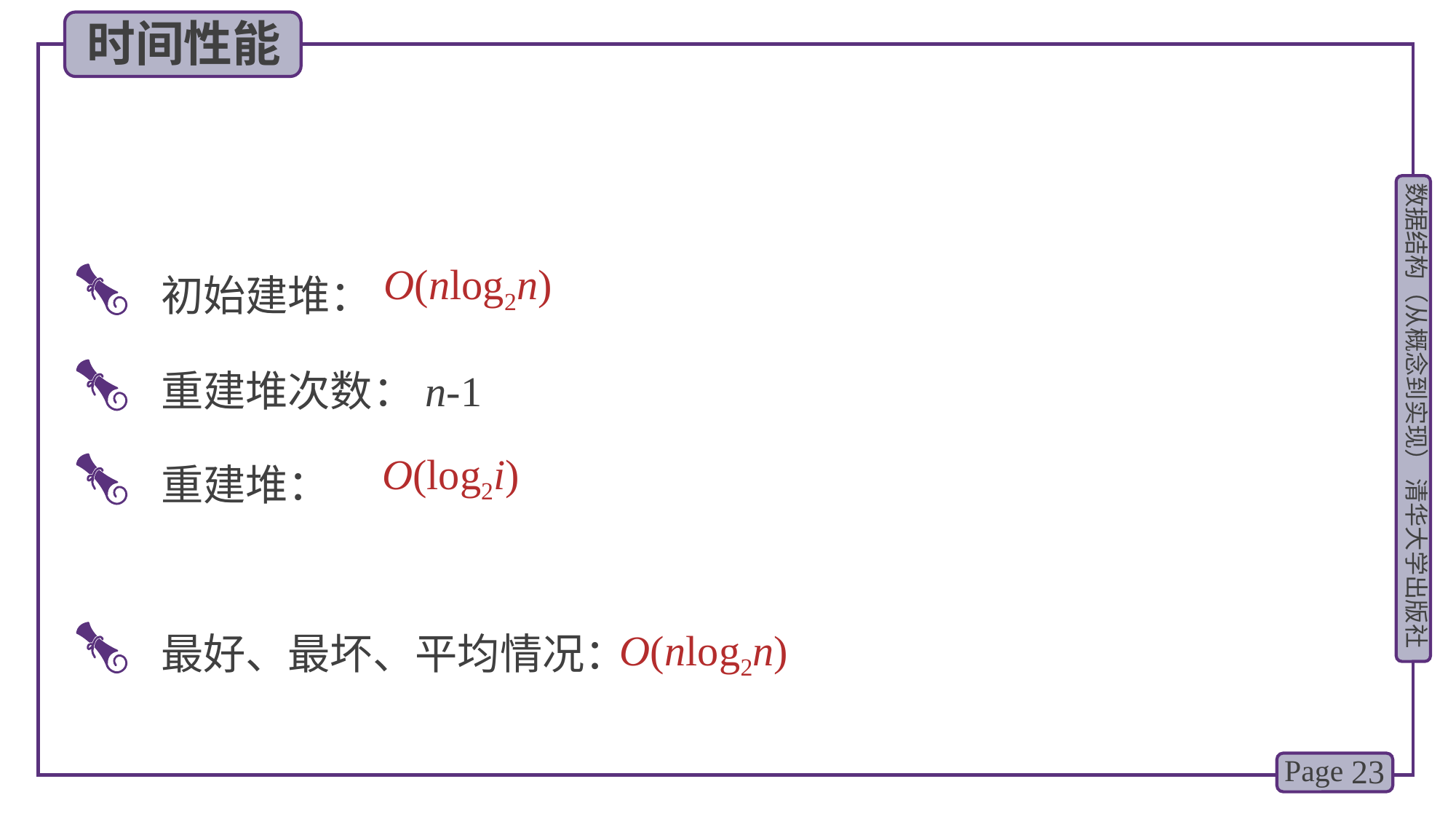

时间性能

 初始建堆：

O(nlog2n)
 重建堆次数：n-1

 重建堆：

O(log2i)
 最好、最坏、平均情况：

O(nlog2n)